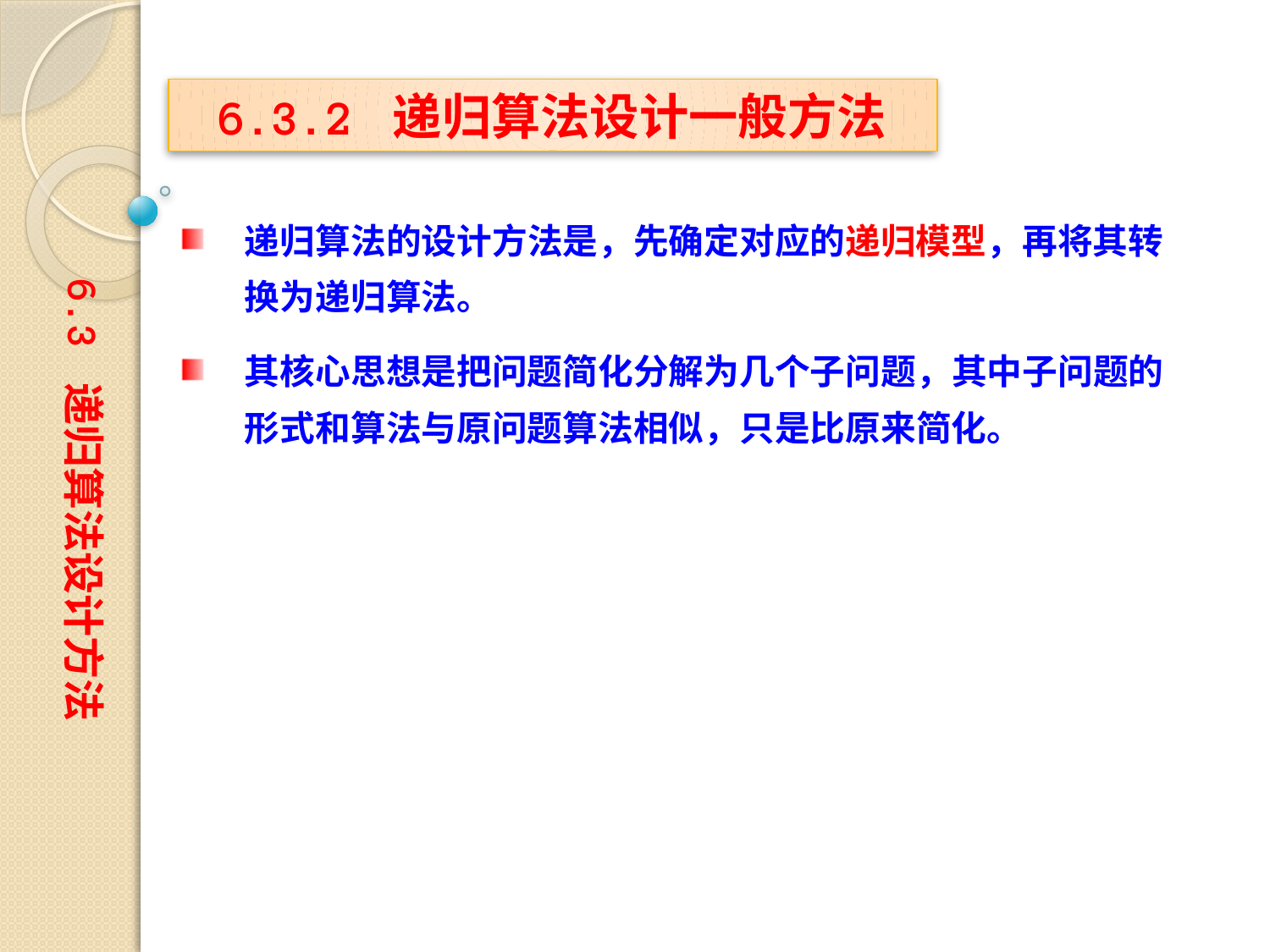

6.3.2 递归算法设计一般方法
递归算法的设计方法是，先确定对应的递归模型，再将其转换为递归算法。
其核心思想是把问题简化分解为几个子问题，其中子问题的形式和算法与原问题算法相似，只是比原来简化。
6.3 递归算法设计方法